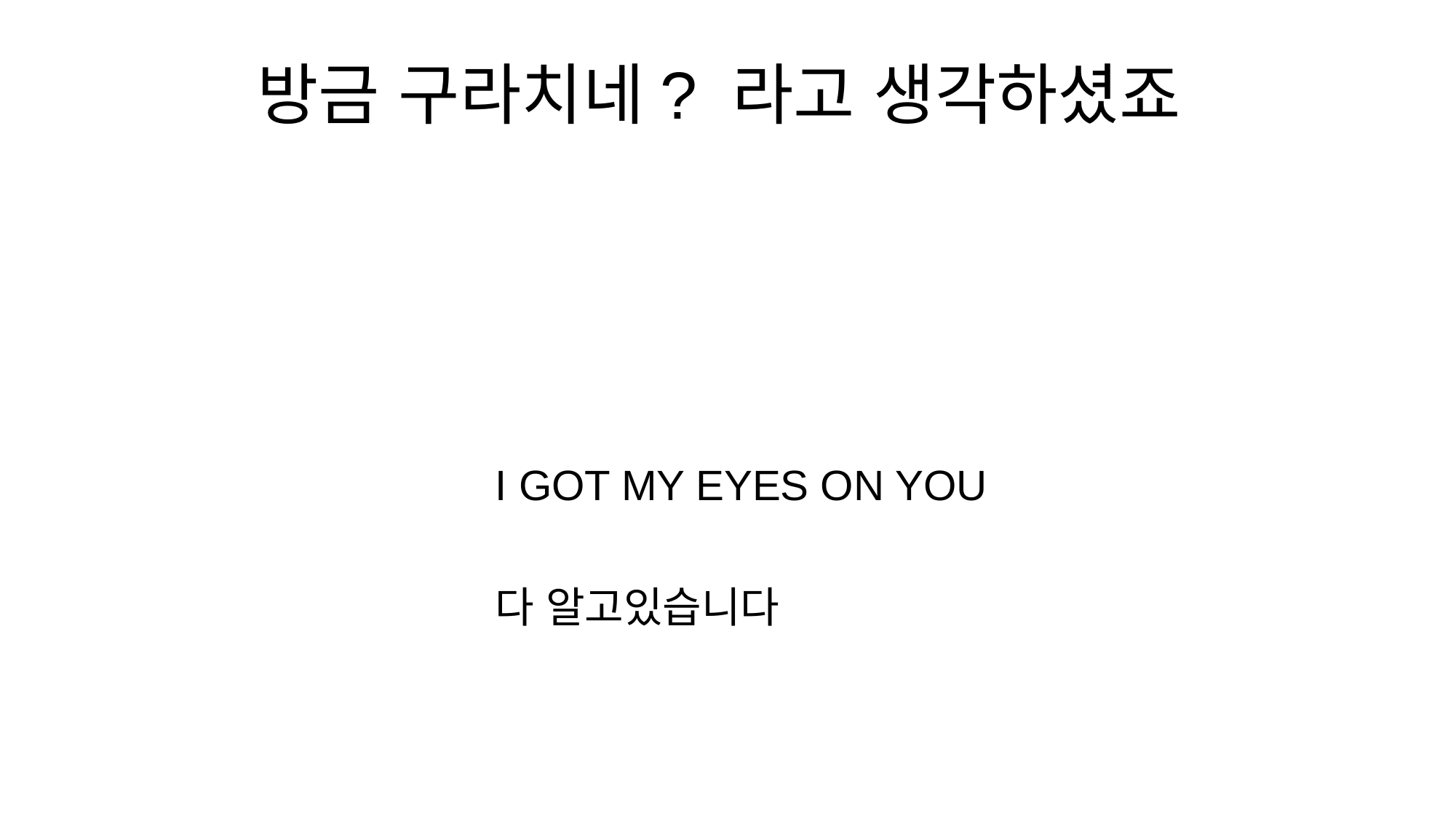

# 방금 구라치네? 라고 생각하셨죠
I GOT MY EYES ON YOU

다 알고있습니다